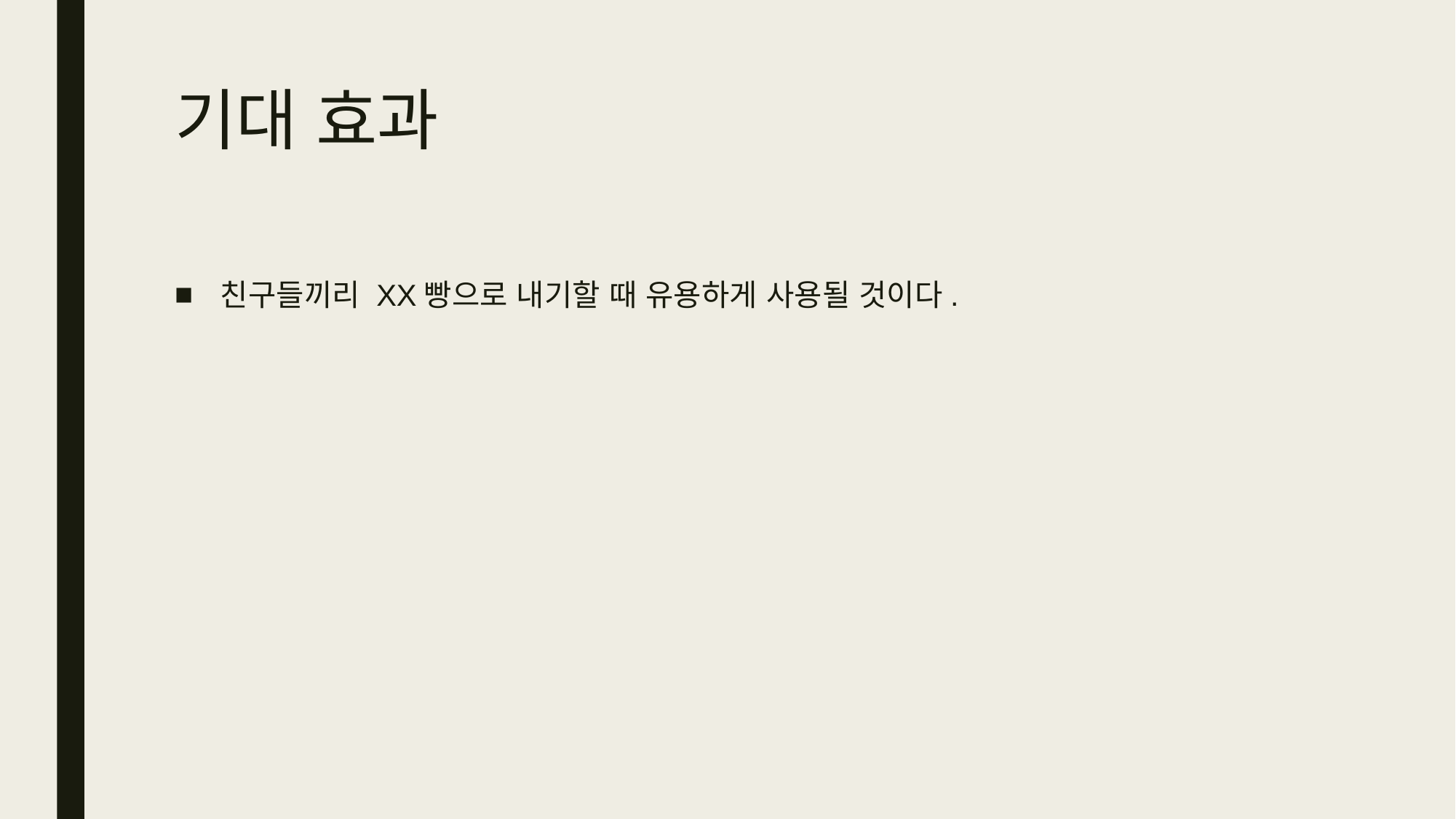

# 기대 효과
친구들끼리 XX빵으로 내기할 때 유용하게 사용될 것이다.